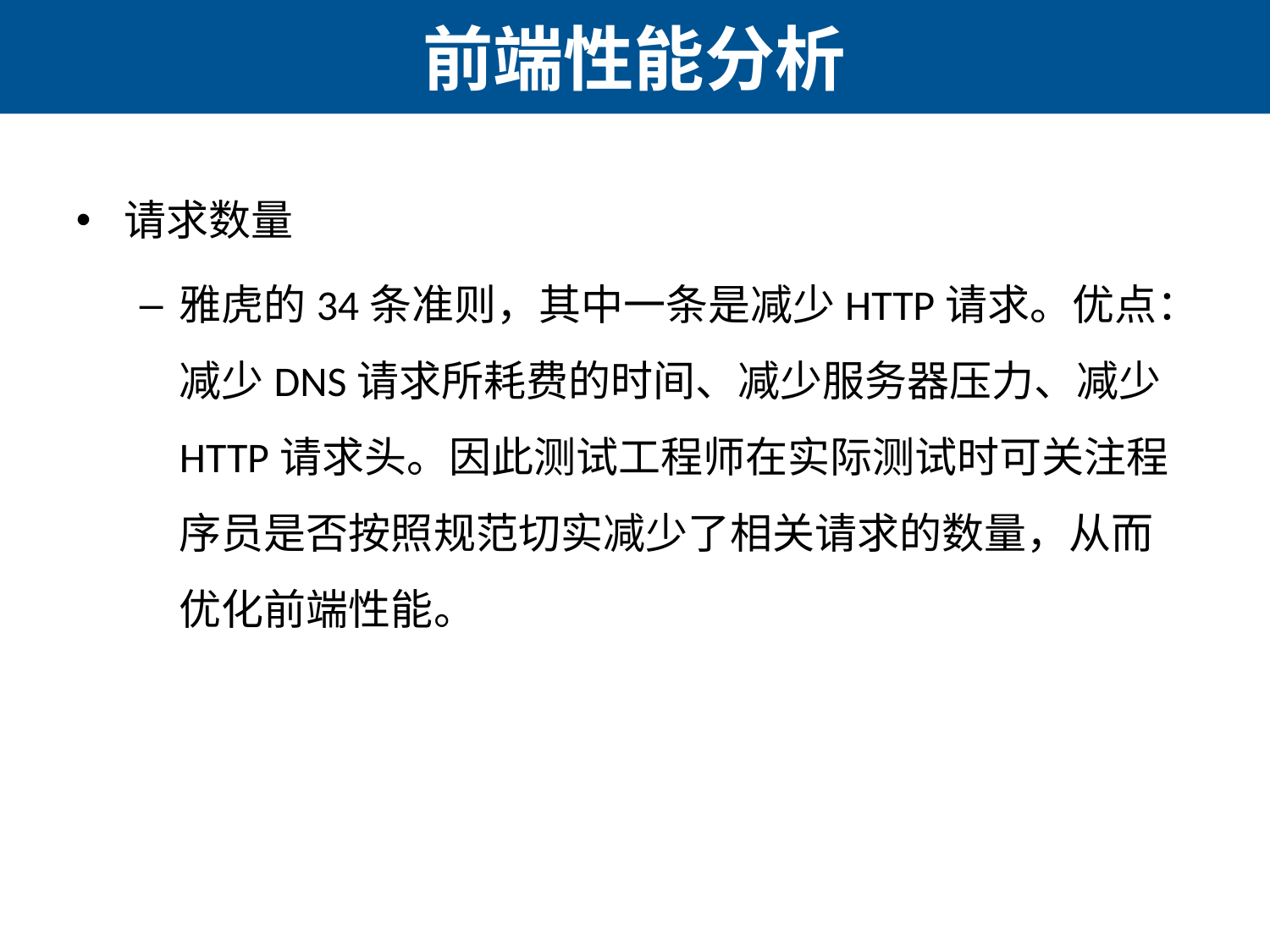

# 前端性能分析
请求数量
雅虎的34条准则，其中一条是减少HTTP请求。优点：减少DNS请求所耗费的时间、减少服务器压力、减少HTTP请求头。因此测试工程师在实际测试时可关注程序员是否按照规范切实减少了相关请求的数量，从而优化前端性能。